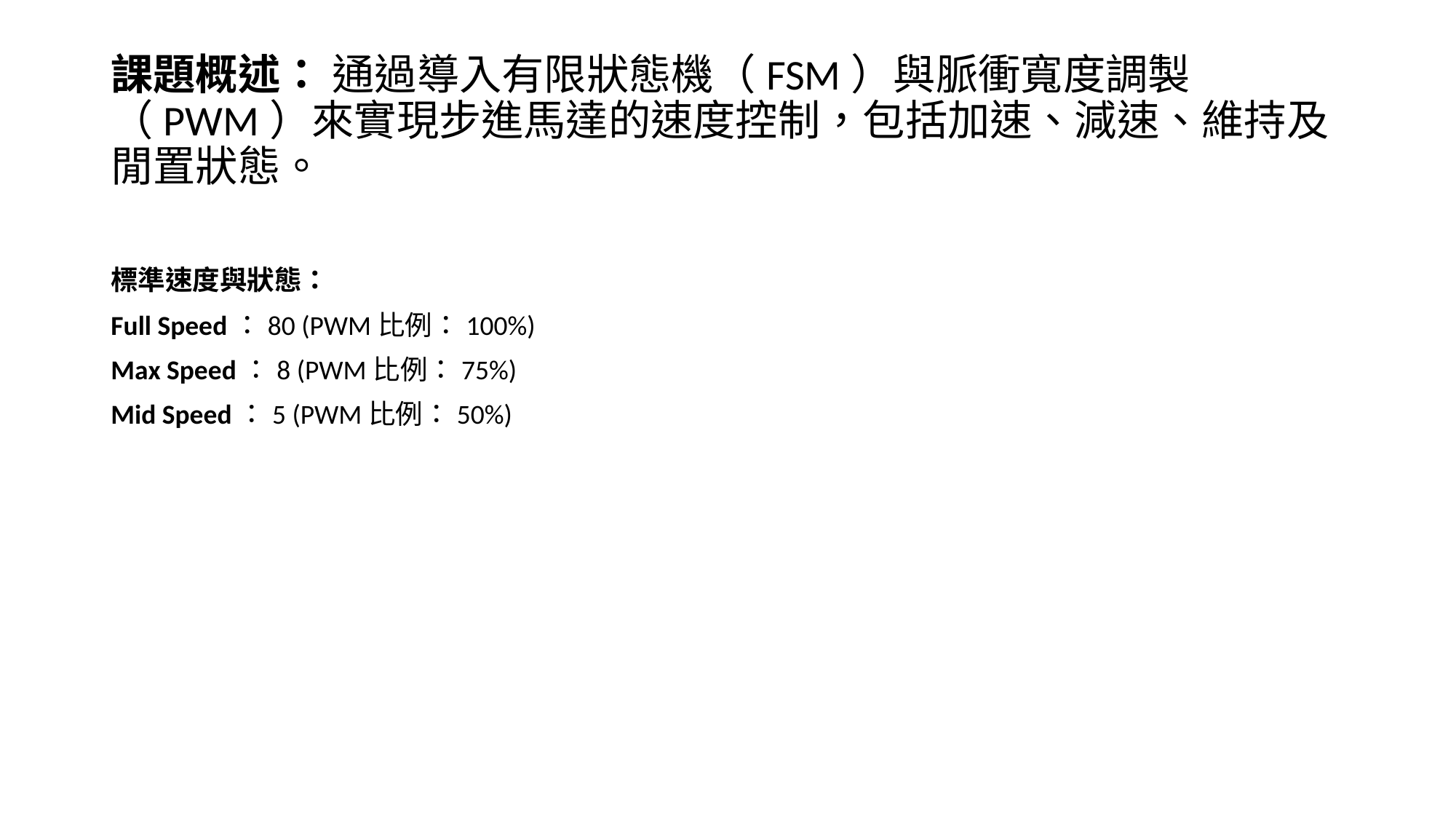

課題概述： 通過導入有限狀態機（FSM）與脈衝寬度調製（PWM）來實現步進馬達的速度控制，包括加速、減速、維持及閒置狀態。

標準速度與狀態：
Full Speed：80 (PWM比例：100%)
Max Speed：8 (PWM比例：75%)
Mid Speed：5 (PWM比例：50%)